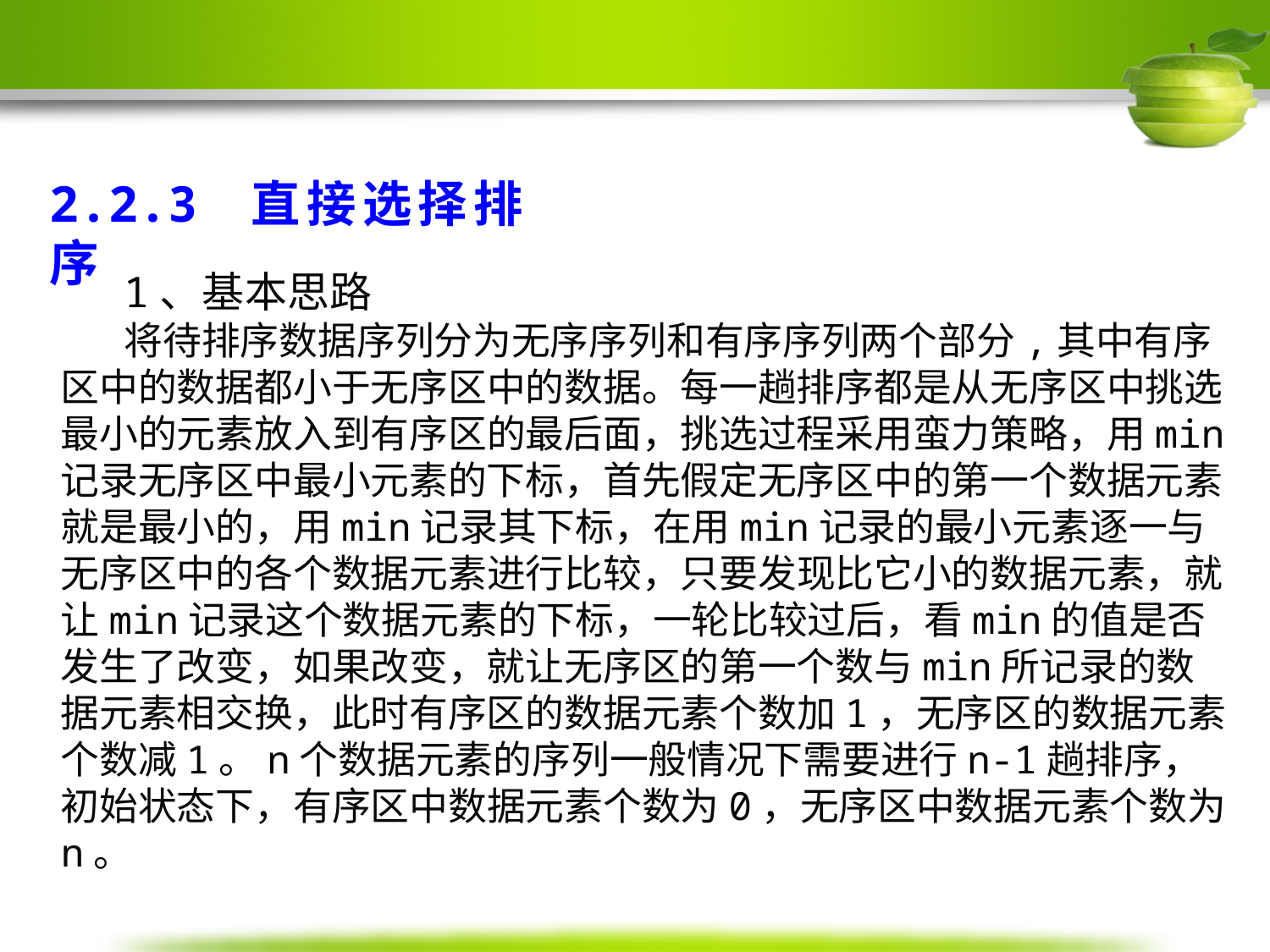

2.2.3 直接选择排序
1、基本思路
将待排序数据序列分为无序序列和有序序列两个部分,其中有序区中的数据都小于无序区中的数据。每一趟排序都是从无序区中挑选最小的元素放入到有序区的最后面，挑选过程采用蛮力策略，用min记录无序区中最小元素的下标，首先假定无序区中的第一个数据元素就是最小的，用min记录其下标，在用min记录的最小元素逐一与无序区中的各个数据元素进行比较，只要发现比它小的数据元素，就让min记录这个数据元素的下标，一轮比较过后，看min的值是否发生了改变，如果改变，就让无序区的第一个数与min所记录的数据元素相交换，此时有序区的数据元素个数加1，无序区的数据元素个数减1。n个数据元素的序列一般情况下需要进行n-1趟排序，初始状态下，有序区中数据元素个数为0，无序区中数据元素个数为n。